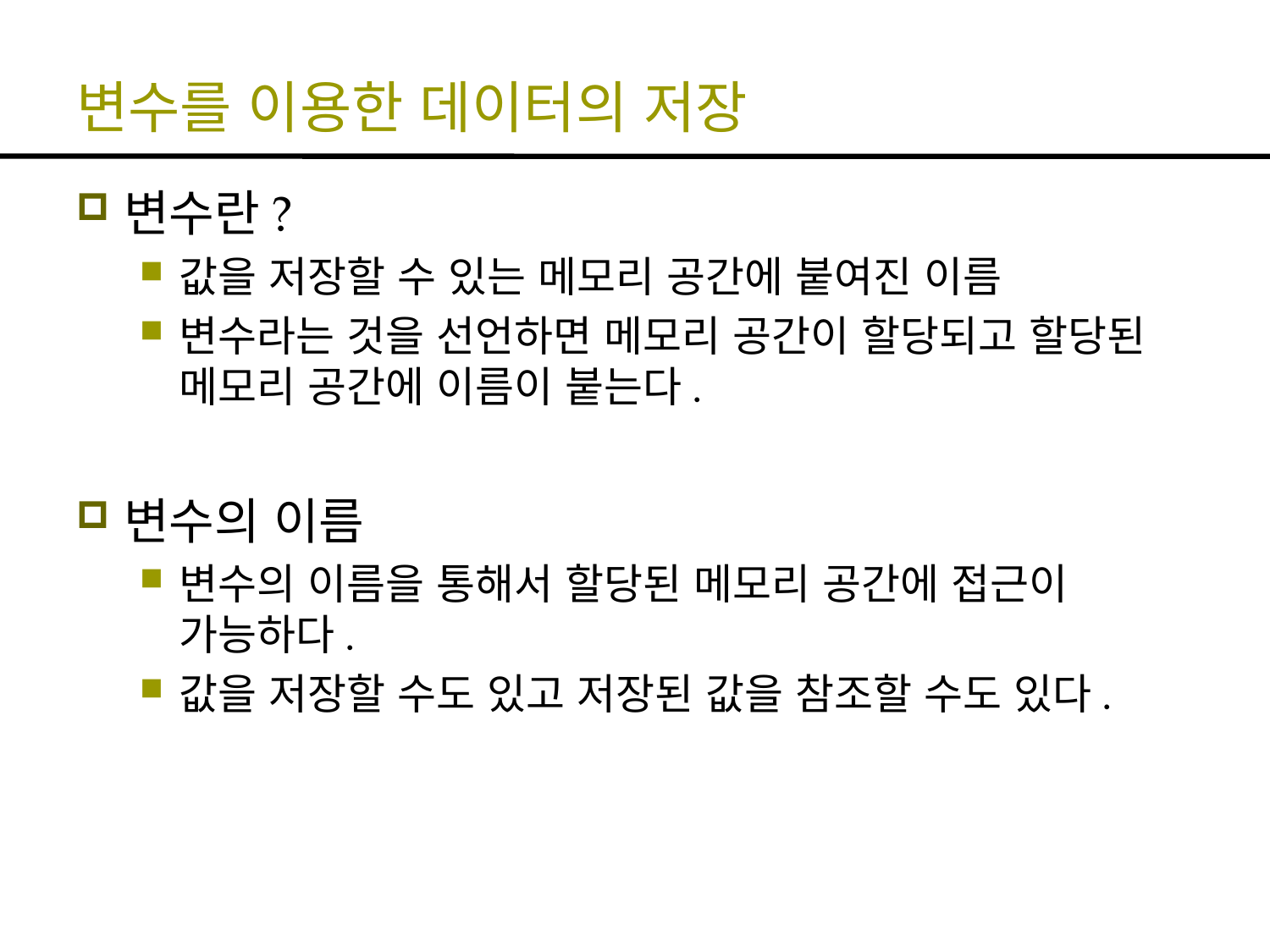

# 변수를 이용한 데이터의 저장
변수란?
값을 저장할 수 있는 메모리 공간에 붙여진 이름
변수라는 것을 선언하면 메모리 공간이 할당되고 할당된 메모리 공간에 이름이 붙는다.

변수의 이름
변수의 이름을 통해서 할당된 메모리 공간에 접근이 가능하다.
값을 저장할 수도 있고 저장된 값을 참조할 수도 있다.